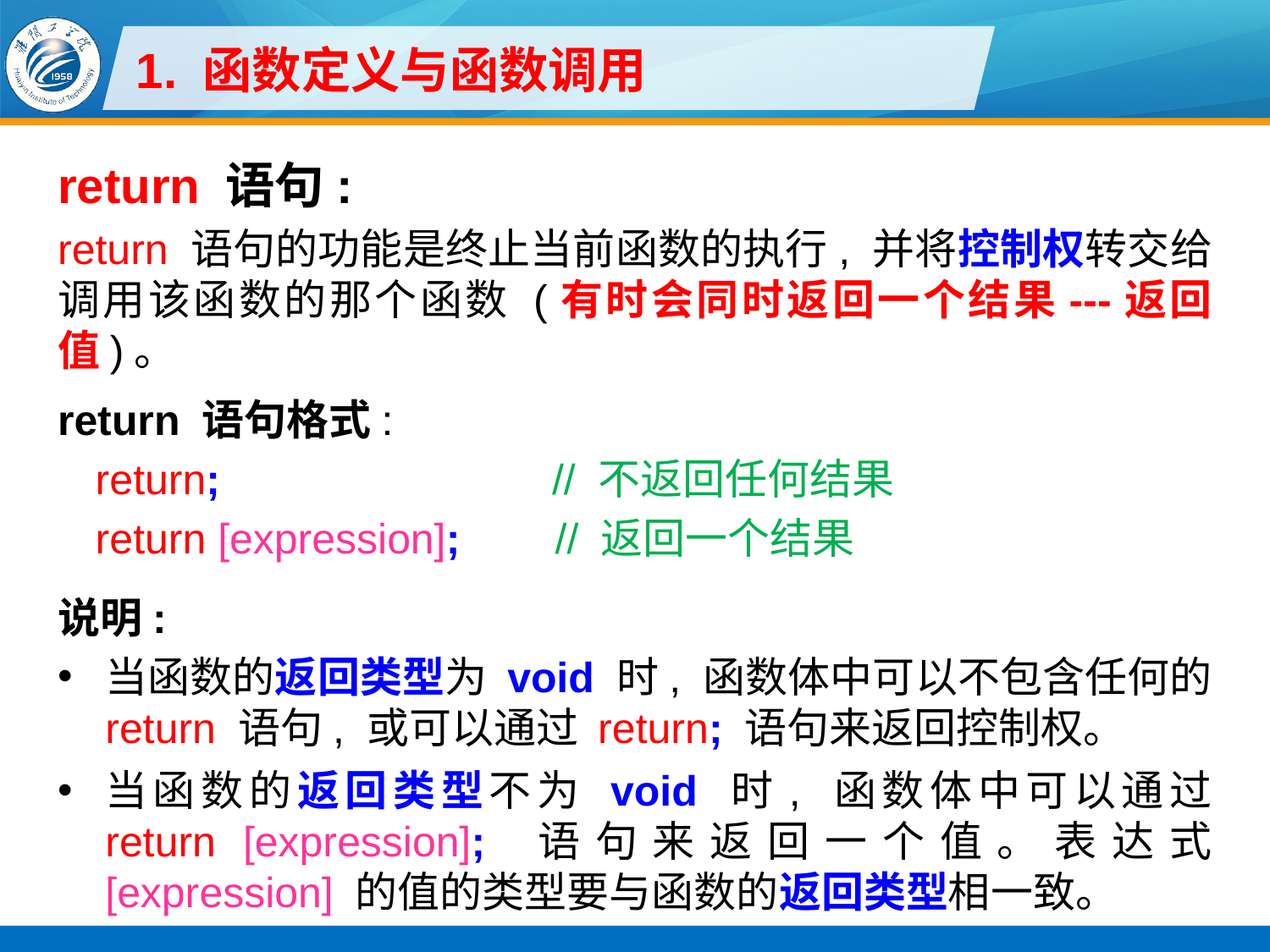

# 1. 函数定义与函数调用
return 语句:
return 语句的功能是终止当前函数的执行, 并将控制权转交给调用该函数的那个函数 (有时会同时返回一个结果---返回值)。
return 语句格式:
return;                            // 不返回任何结果
return [expression];        // 返回一个结果
说明:
当函数的返回类型为 void 时, 函数体中可以不包含任何的 return 语句, 或可以通过 return; 语句来返回控制权。
当函数的返回类型不为 void 时, 函数体中可以通过 return [expression]; 语句来返回一个值。表达式 [expression] 的值的类型要与函数的返回类型相一致。